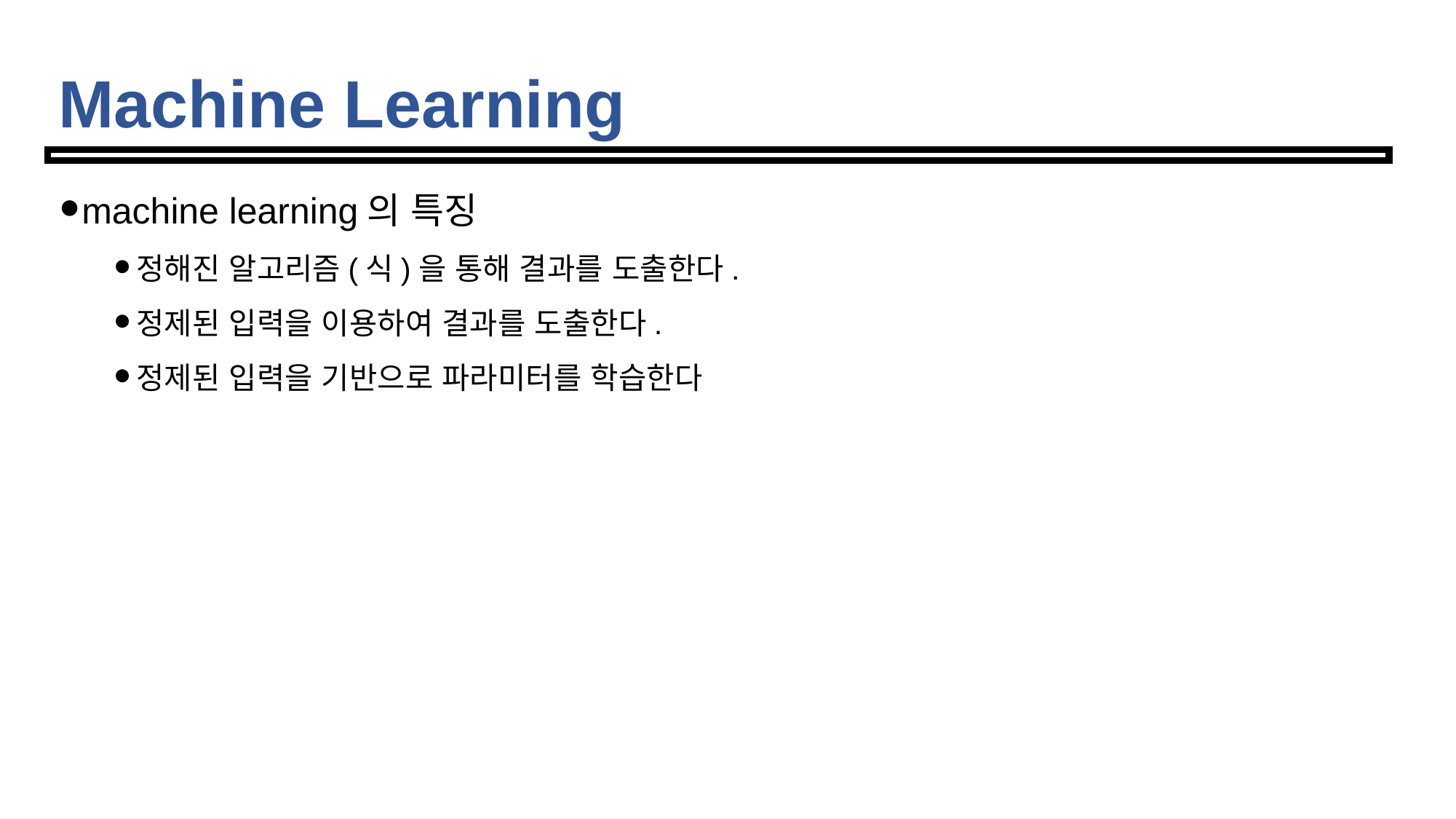

# Machine Learning

machine learning의 특징
정해진 알고리즘(식)을 통해 결과를 도출한다.
정제된 입력을 이용하여 결과를 도출한다.
정제된 입력을 기반으로 파라미터를 학습한다